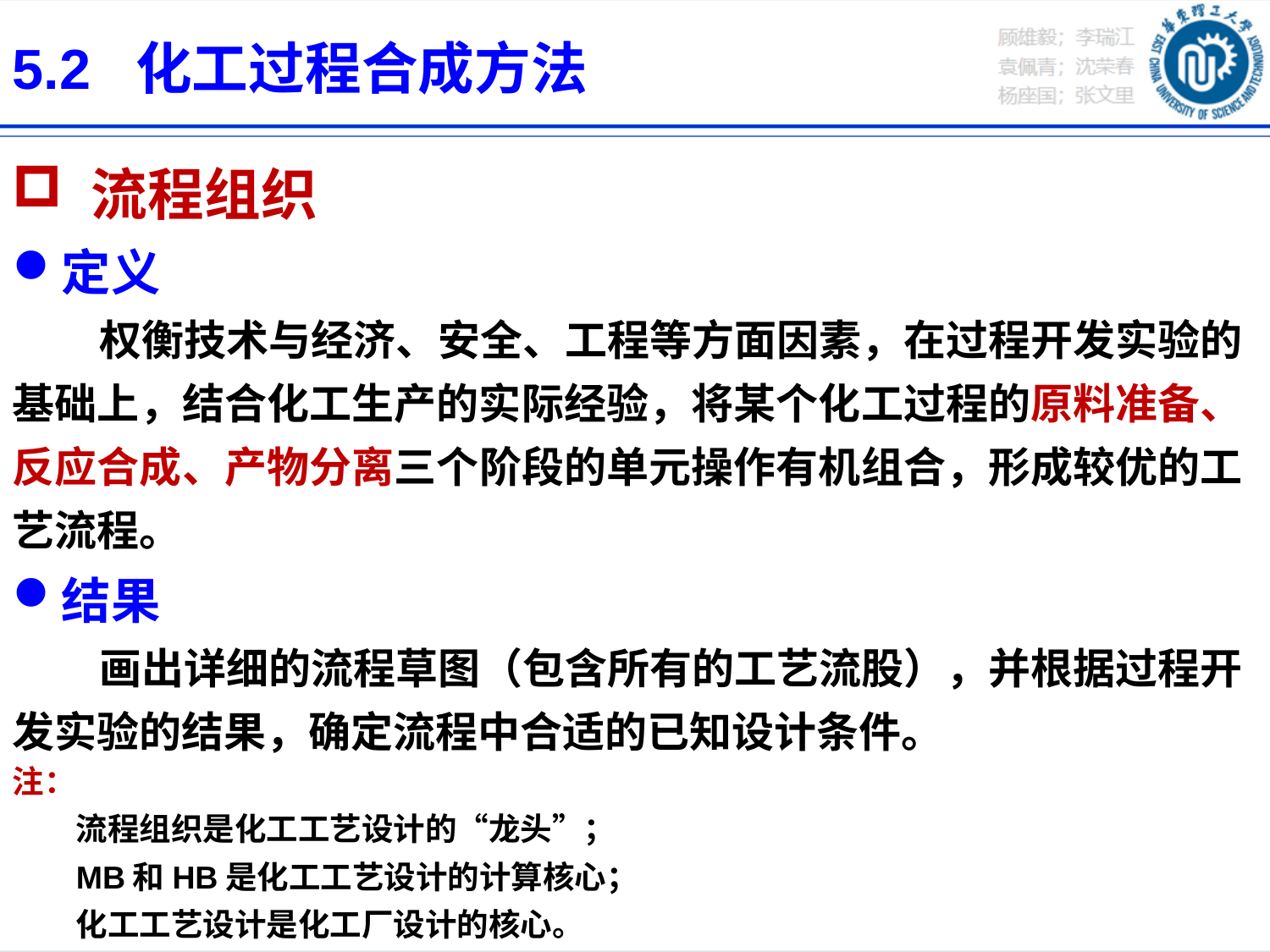

5.2  化工过程合成方法
 流程组织
定义
        权衡技术与经济、安全、工程等方面因素，在过程开发实验的基础上，结合化工生产的实际经验，将某个化工过程的原料准备、反应合成、产物分离三个阶段的单元操作有机组合，形成较优的工艺流程。
结果
        画出详细的流程草图（包含所有的工艺流股），并根据过程开发实验的结果，确定流程中合适的已知设计条件。
注：
流程组织是化工工艺设计的“龙头”；
MB和HB是化工工艺设计的计算核心；
化工工艺设计是化工厂设计的核心。